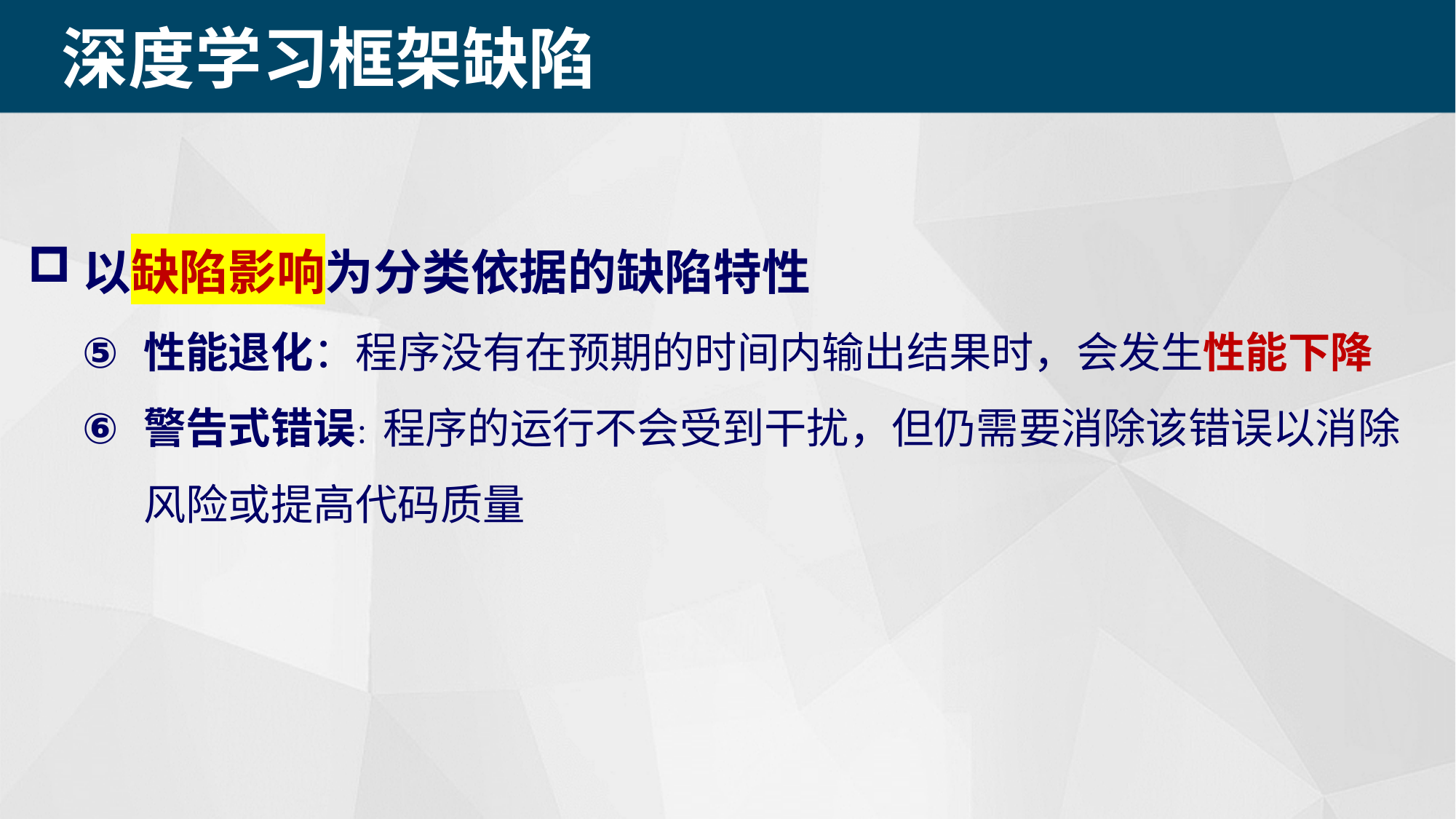

深度学习框架缺陷
以缺陷影响为分类依据的缺陷特性
性能退化：程序没有在预期的时间内输出结果时，会发生性能下降
警告式错误：程序的运行不会受到干扰，但仍需要消除该错误以消除风险或提高代码质量